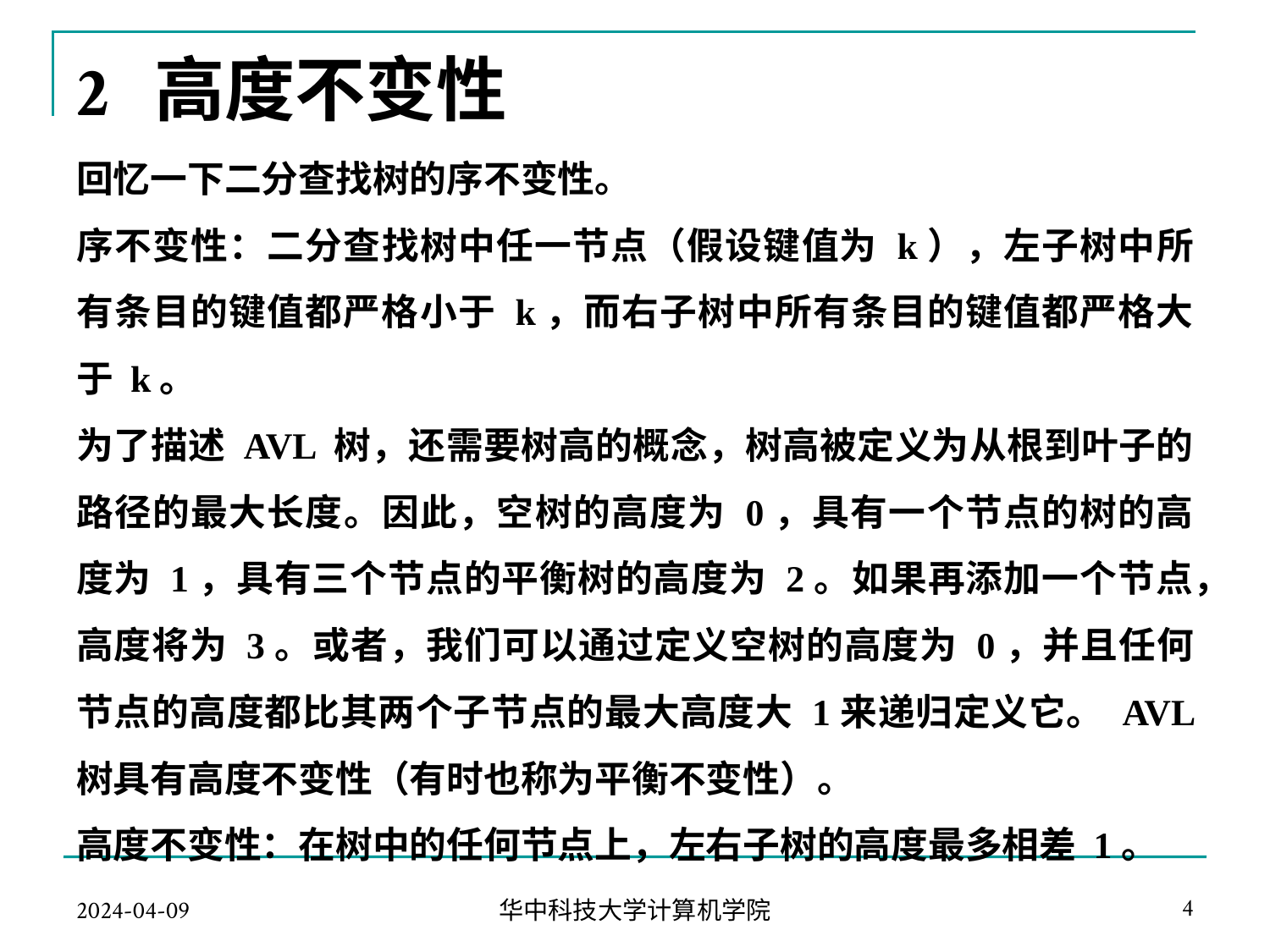

# 2  高度不变性
回忆一下二分查找树的序不变性。
序不变性：二分查找树中任一节点（假设键值为 k），左子树中所有条目的键值都严格小于 k，而右子树中所有条目的键值都严格大于 k。
为了描述 AVL 树，还需要树高的概念，树高被定义为从根到叶子的路径的最大长度。因此，空树的高度为 0，具有一个节点的树的高度为 1，具有三个节点的平衡树的高度为 2。如果再添加一个节点，高度将为 3。或者，我们可以通过定义空树的高度为 0，并且任何节点的高度都比其两个子节点的最大高度大 1来递归定义它。 AVL 树具有高度不变性（有时也称为平衡不变性）。
高度不变性：在树中的任何节点上，左右子树的高度最多相差 1。
2024-04-09
4
华中科技大学计算机学院